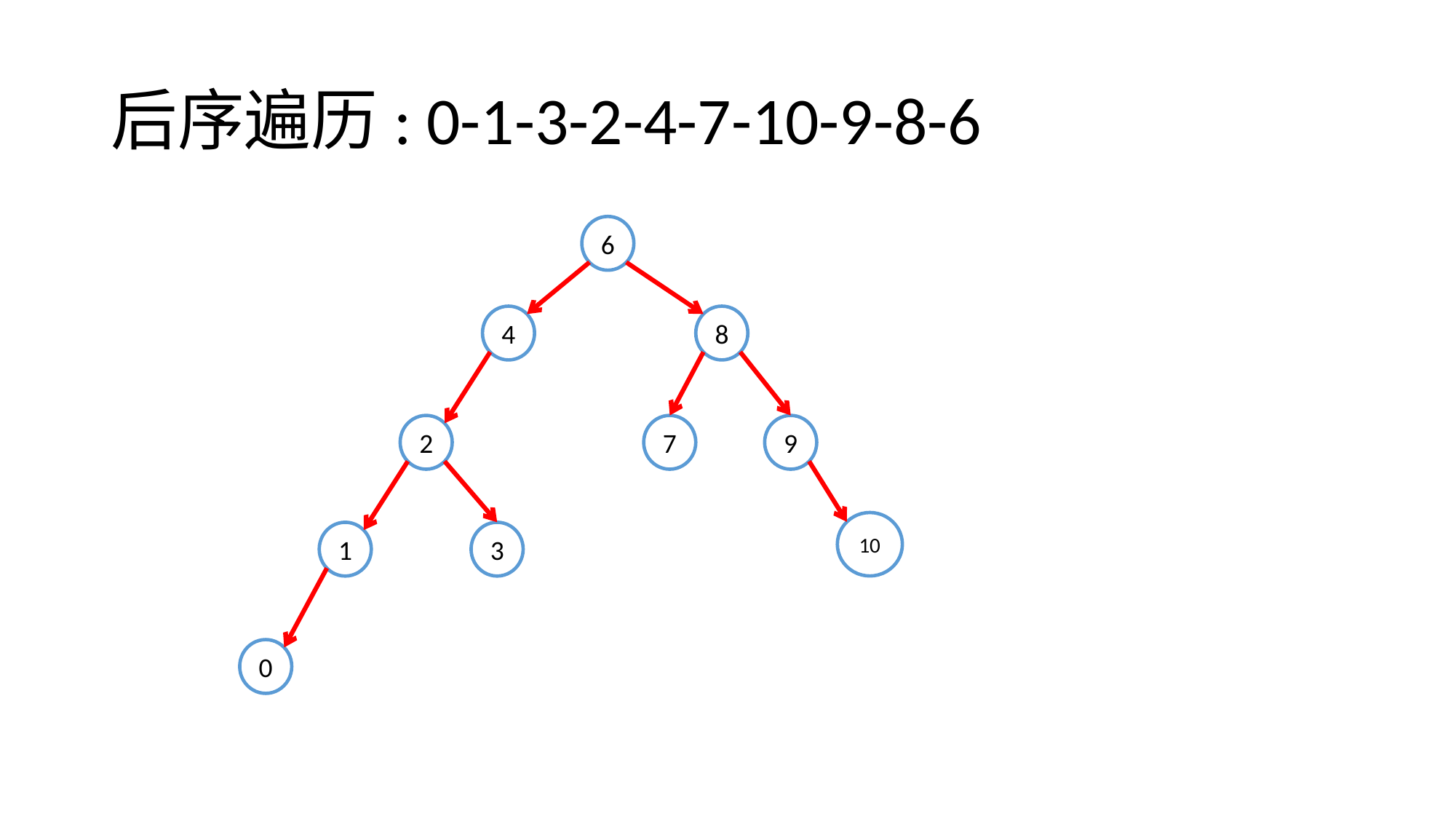

# 后序遍历: 0-1-3-2-4-7-10-9-8-6
6
4
8
2
7
9
10
1
3
0